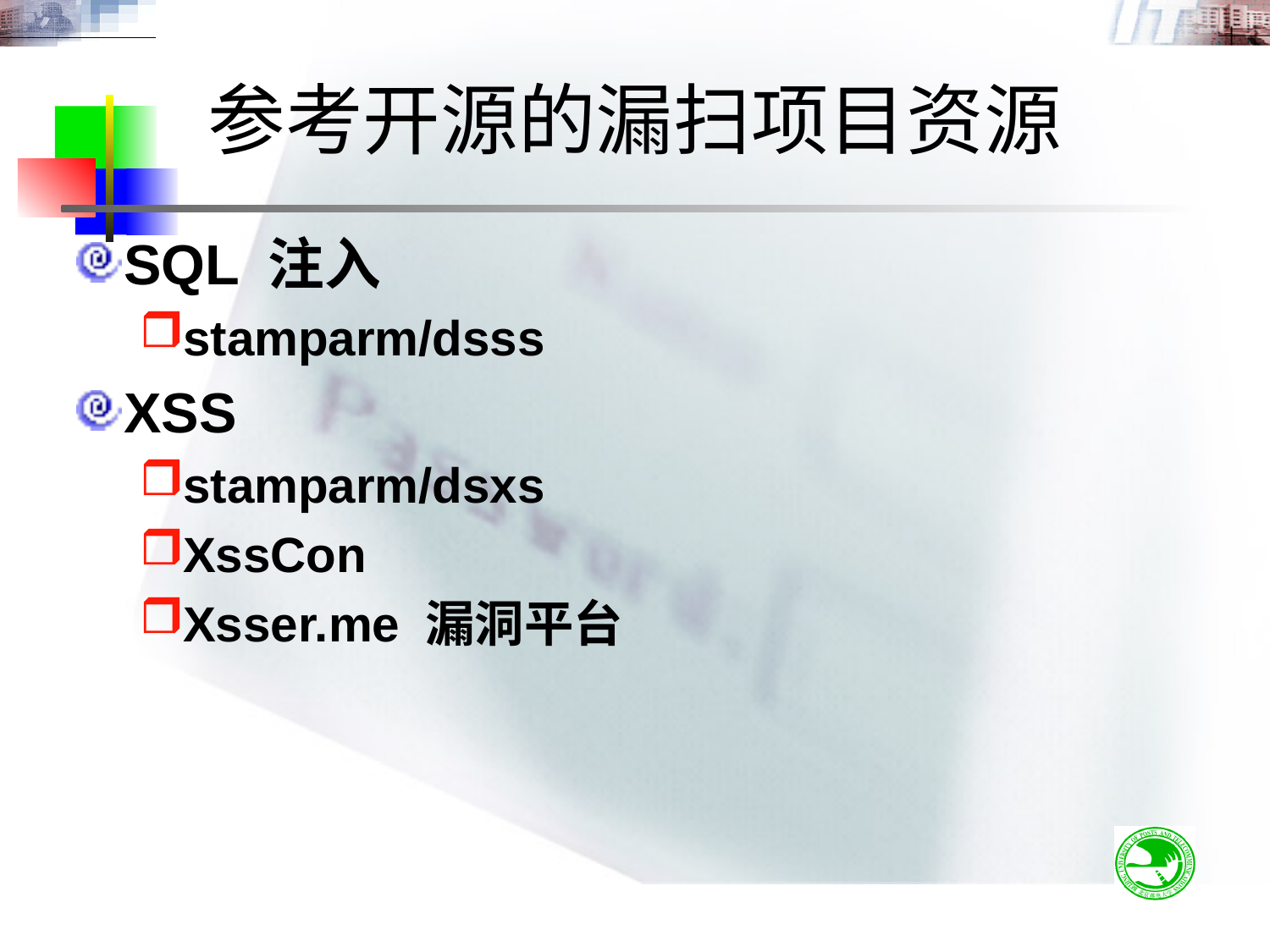

# 参考开源的漏扫项目资源
SQL 注入
stamparm/dsss
XSS
stamparm/dsxs
XssCon
Xsser.me 漏洞平台